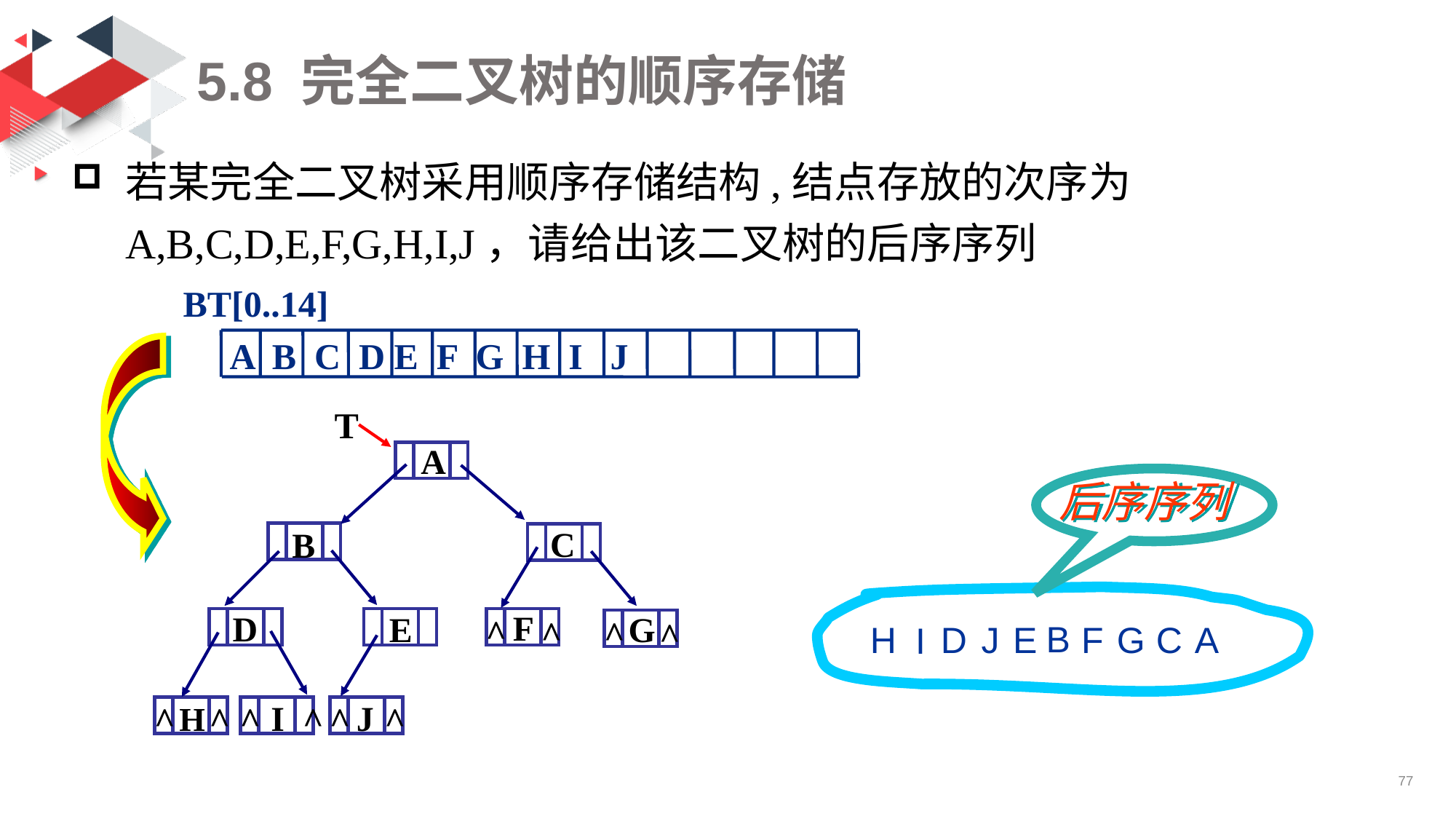

# 5.8 完全二叉树的顺序存储
若某完全二叉树采用顺序存储结构,结点存放的次序为A,B,C,D,E,F,G,H,I,J，请给出该二叉树的后序序列
BT[0..14]
A  B  C  D E  F  G  H  I   J

T

A

C
B

F
D
E
G
^
^
^
^

I
J
^
^
^
^
^
^
H

后序序列

B
J
E
G
C
A
H
D
F
I
77